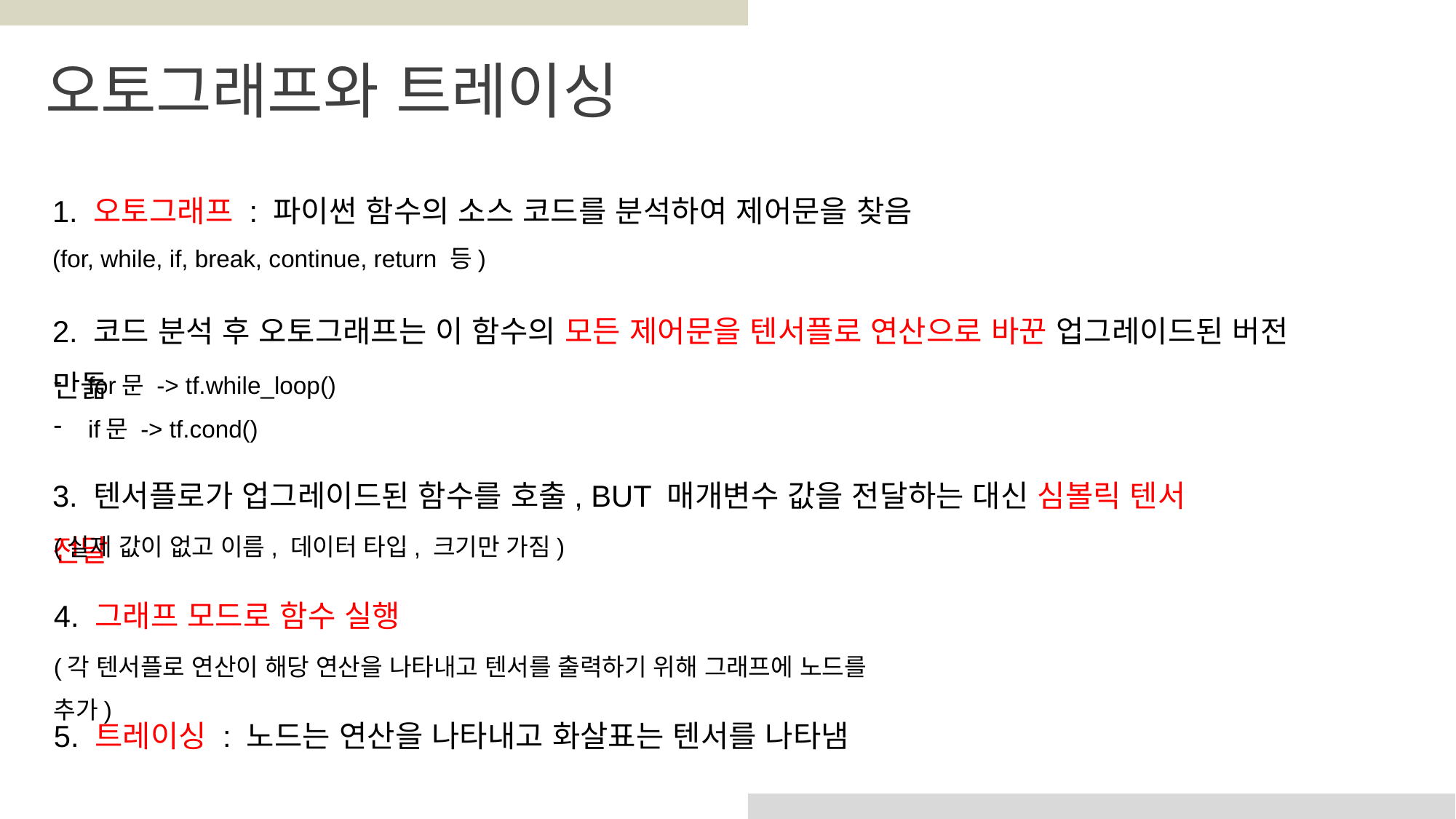

오토그래프와 트레이싱
1. 오토그래프 : 파이썬 함수의 소스 코드를 분석하여 제어문을 찾음
(for, while, if, break, continue, return 등)
2. 코드 분석 후 오토그래프는 이 함수의 모든 제어문을 텐서플로 연산으로 바꾼 업그레이드된 버전 만듦
for문 -> tf.while_loop()
if문 -> tf.cond()

3. 텐서플로가 업그레이드된 함수를 호출, BUT 매개변수 값을 전달하는 대신 심볼릭 텐서 전달
(실제 값이 없고 이름, 데이터 타입, 크기만 가짐)
4. 그래프 모드로 함수 실행
(각 텐서플로 연산이 해당 연산을 나타내고 텐서를 출력하기 위해 그래프에 노드를 추가)
5. 트레이싱 : 노드는 연산을 나타내고 화살표는 텐서를 나타냄